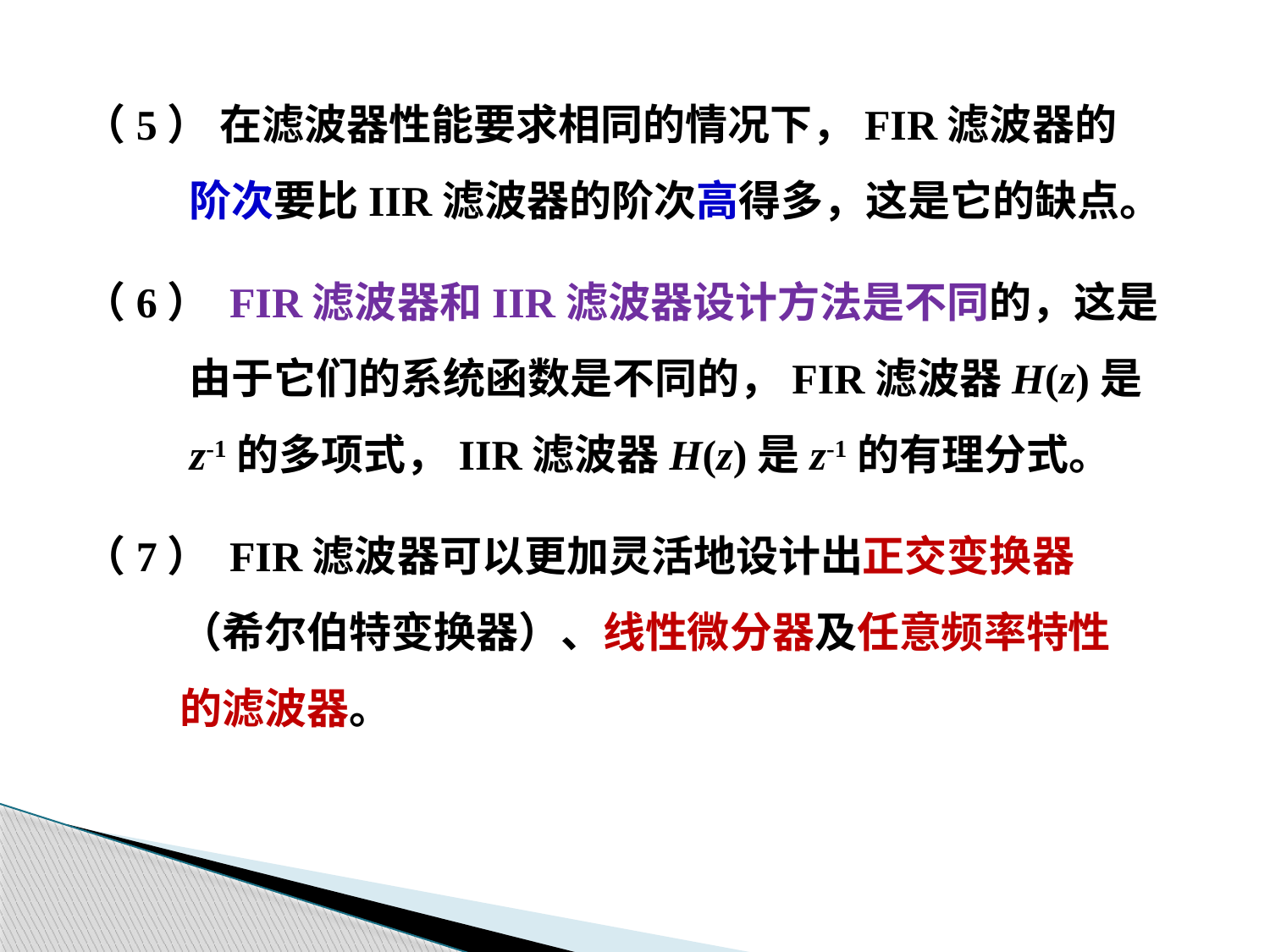

（5） 在滤波器性能要求相同的情况下，FIR滤波器的
          阶次要比IIR滤波器的阶次高得多，这是它的缺点。

（6） FIR滤波器和IIR滤波器设计方法是不同的，这是
          由于它们的系统函数是不同的，FIR滤波器H(z)是
          z-1的多项式，IIR滤波器H(z)是z-1的有理分式。

（7） FIR滤波器可以更加灵活地设计出正交变换器
         （希尔伯特变换器）、线性微分器及任意频率特性
         的滤波器。